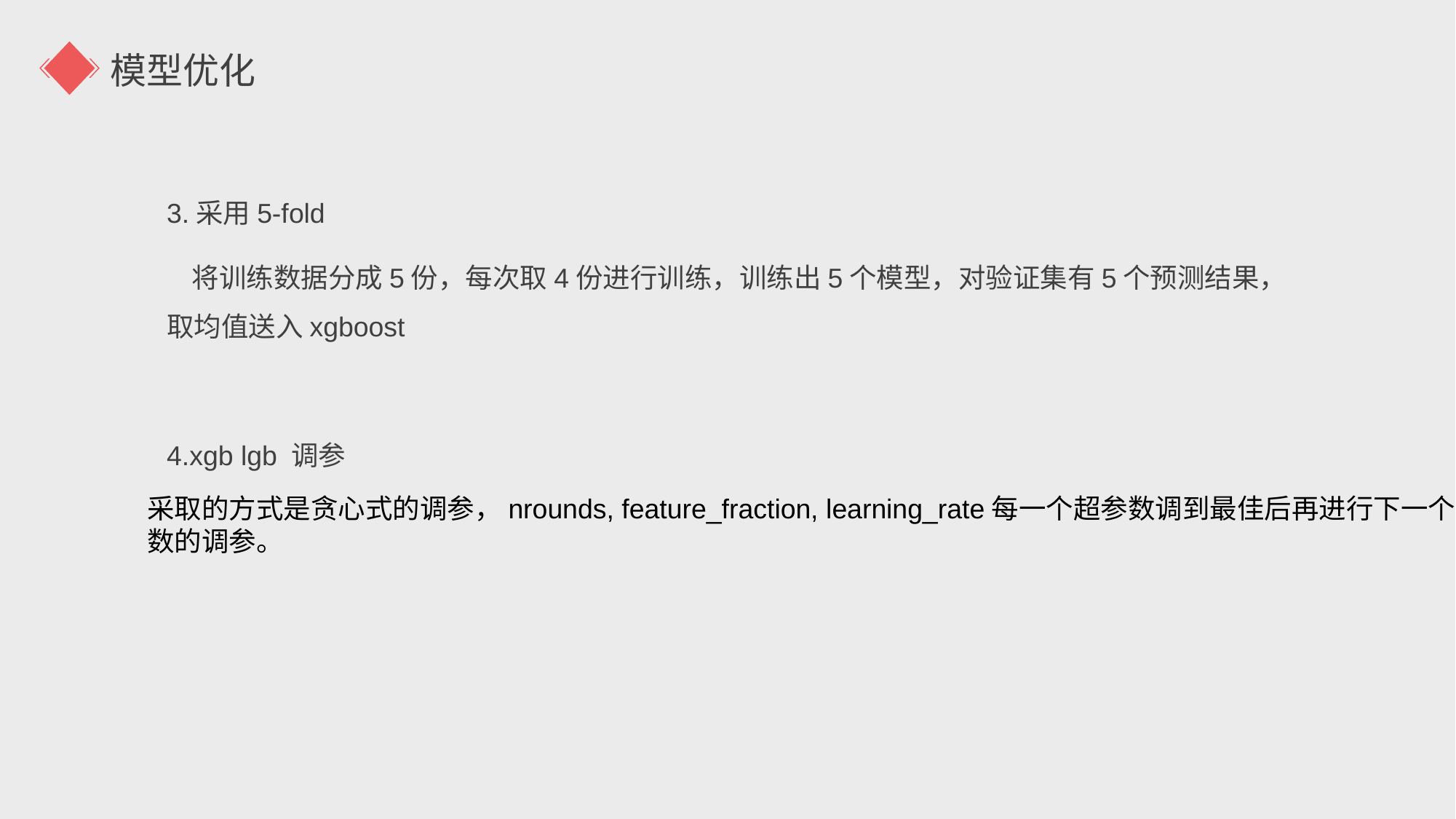

模型优化
3.采用5-fold
   将训练数据分成5份，每次取4份进行训练，训练出5个模型，对验证集有5个预测结果，取均值送入xgboost

4.xgb lgb 调参

采取的方式是贪心式的调参，nrounds, feature_fraction, learning_rate每一个超参数调到最佳后再进行下一个超参数的调参。